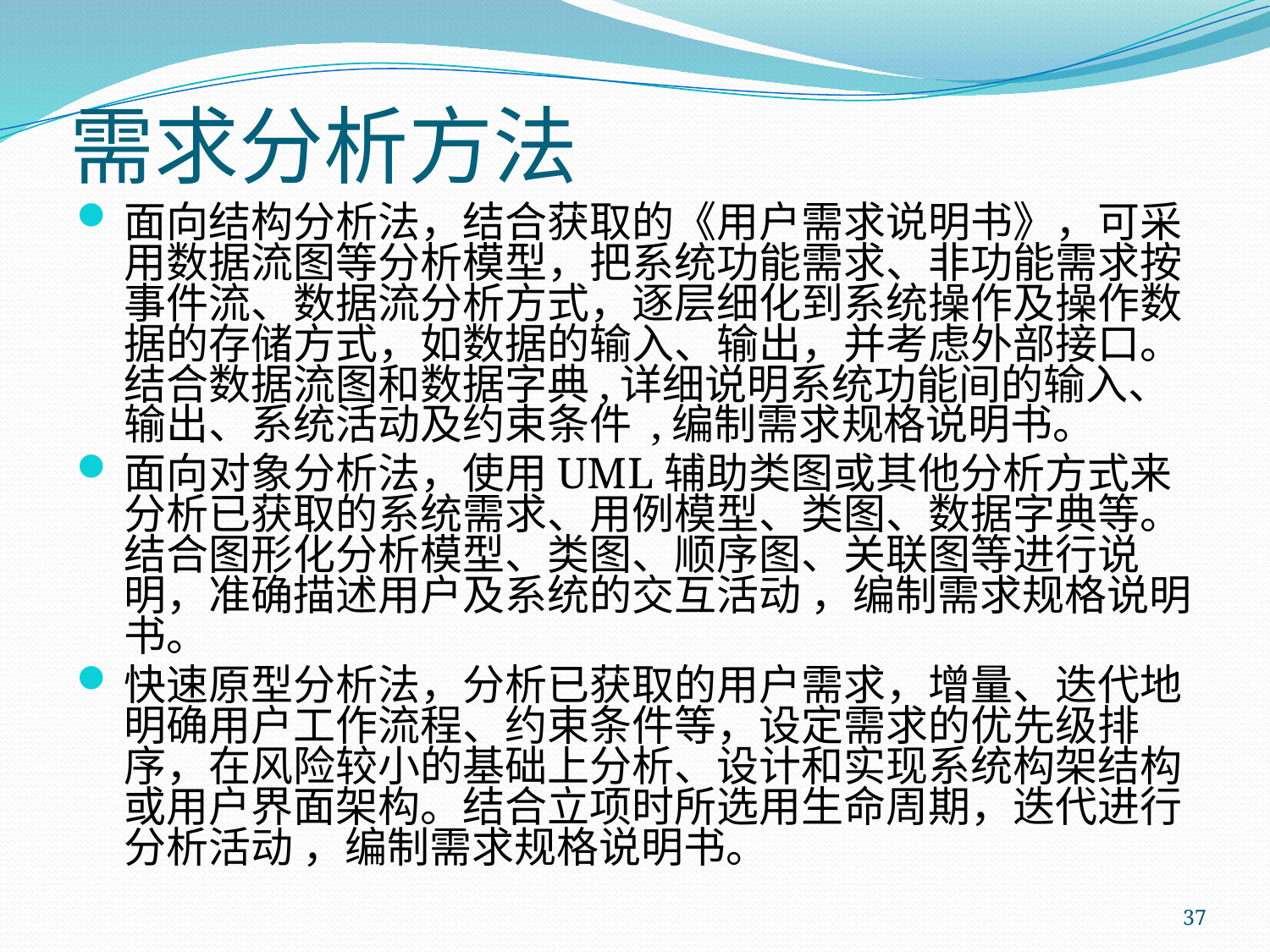

# 需求分析方法
面向结构分析法，结合获取的《用户需求说明书》，可采用数据流图等分析模型，把系统功能需求、非功能需求按事件流、数据流分析方式，逐层细化到系统操作及操作数据的存储方式，如数据的输入、输出，并考虑外部接口。结合数据流图和数据字典,详细说明系统功能间的输入、输出、系统活动及约束条件 ,编制需求规格说明书。
面向对象分析法，使用UML辅助类图或其他分析方式来分析已获取的系统需求、用例模型、类图、数据字典等。结合图形化分析模型、类图、顺序图、关联图等进行说明，准确描述用户及系统的交互活动 ，编制需求规格说明书。
快速原型分析法，分析已获取的用户需求，增量、迭代地明确用户工作流程、约束条件等，设定需求的优先级排序，在风险较小的基础上分析、设计和实现系统构架结构或用户界面架构。结合立项时所选用生命周期，迭代进行分析活动 ，编制需求规格说明书。
37